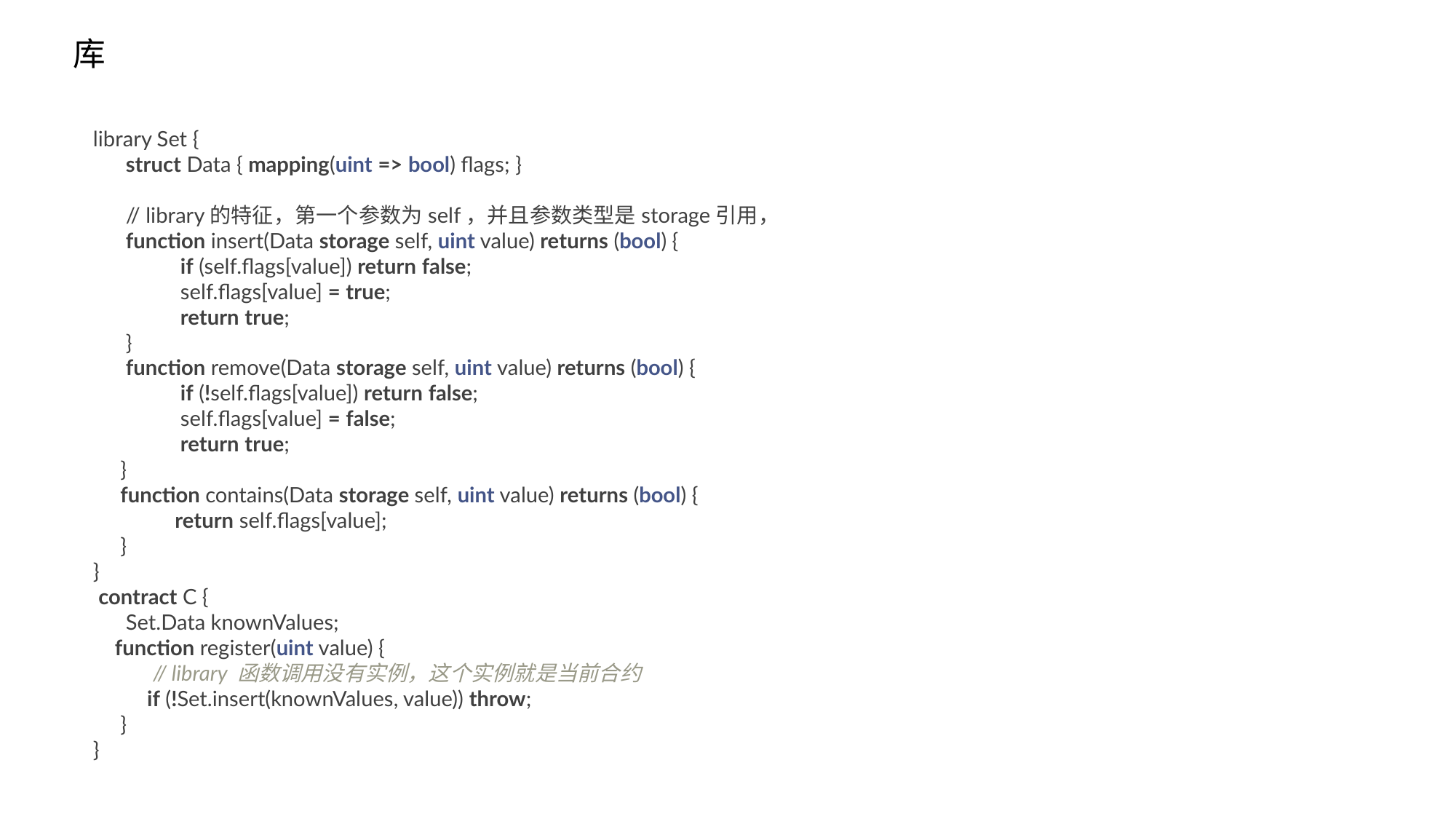

# 库
library Set {
      struct Data { mapping(uint => bool) flags; }

      // library的特征，第一个参数为self，并且参数类型是storage引用，
      function insert(Data storage self, uint value) returns (bool) {
                if (self.flags[value]) return false;
                self.flags[value] = true;
                return true;
      }
      function remove(Data storage self, uint value) returns (bool) {
                if (!self.flags[value]) return false;
                self.flags[value] = false;
                return true;
     }
     function contains(Data storage self, uint value) returns (bool) {
               return self.flags[value];
     }
}
 contract C {
      Set.Data knownValues;
    function register(uint value) {
           // library 函数调用没有实例，这个实例就是当前合约
           if (!Set.insert(knownValues, value)) throw;
     }
}